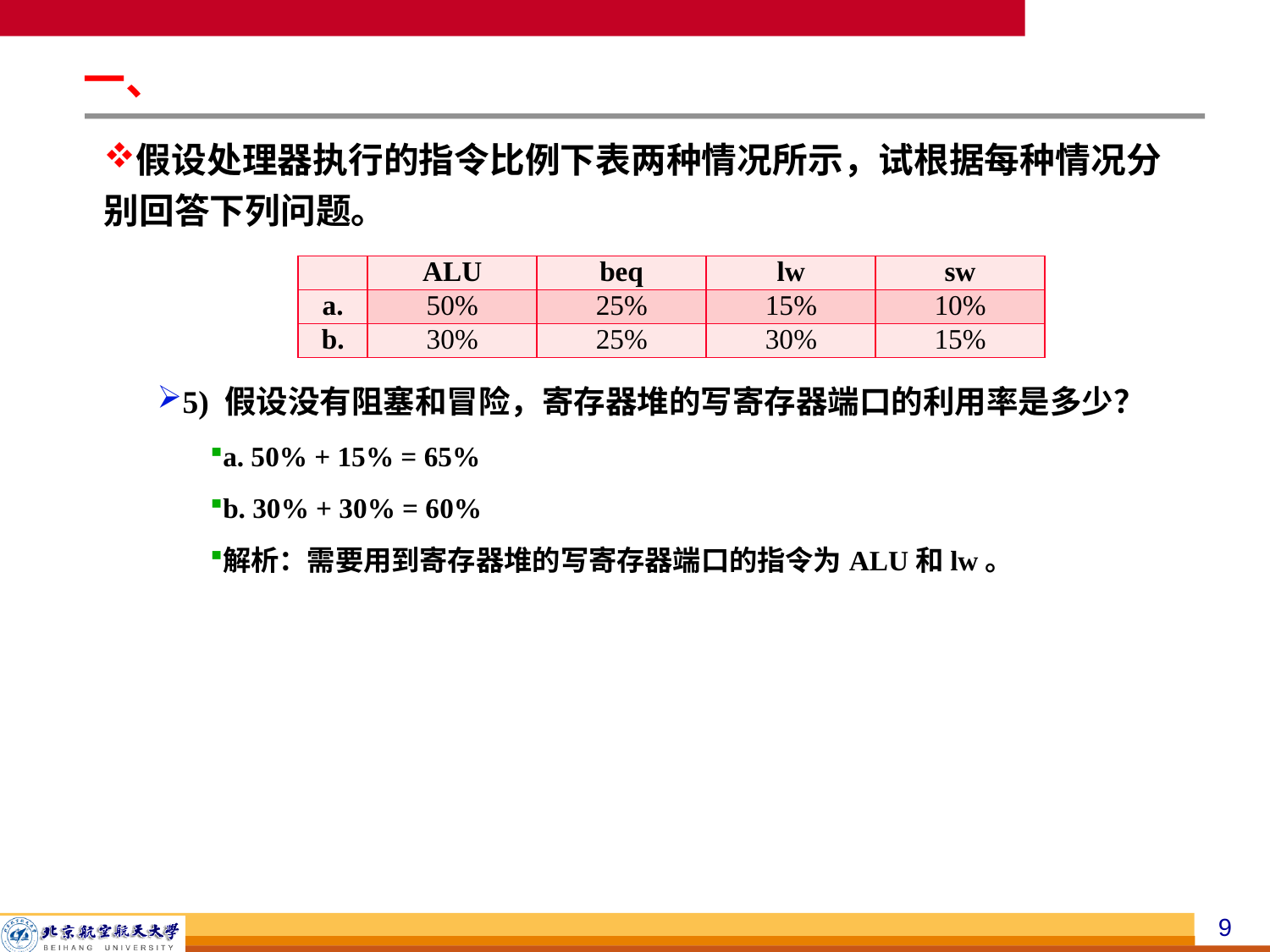

一、
假设处理器执行的指令比例下表两种情况所示，试根据每种情况分别回答下列问题。

5) 假设没有阻塞和冒险，寄存器堆的写寄存器端口的利用率是多少？
a. 50% + 15% = 65%
b. 30% + 30% = 60%
解析：需要用到寄存器堆的写寄存器端口的指令为ALU和lw。
|  | ALU | beq | lw | sw |
| --- | --- | --- | --- | --- |
| a. | 50% | 25% | 15% | 10% |
| b. | 30% | 25% | 30% | 15% |